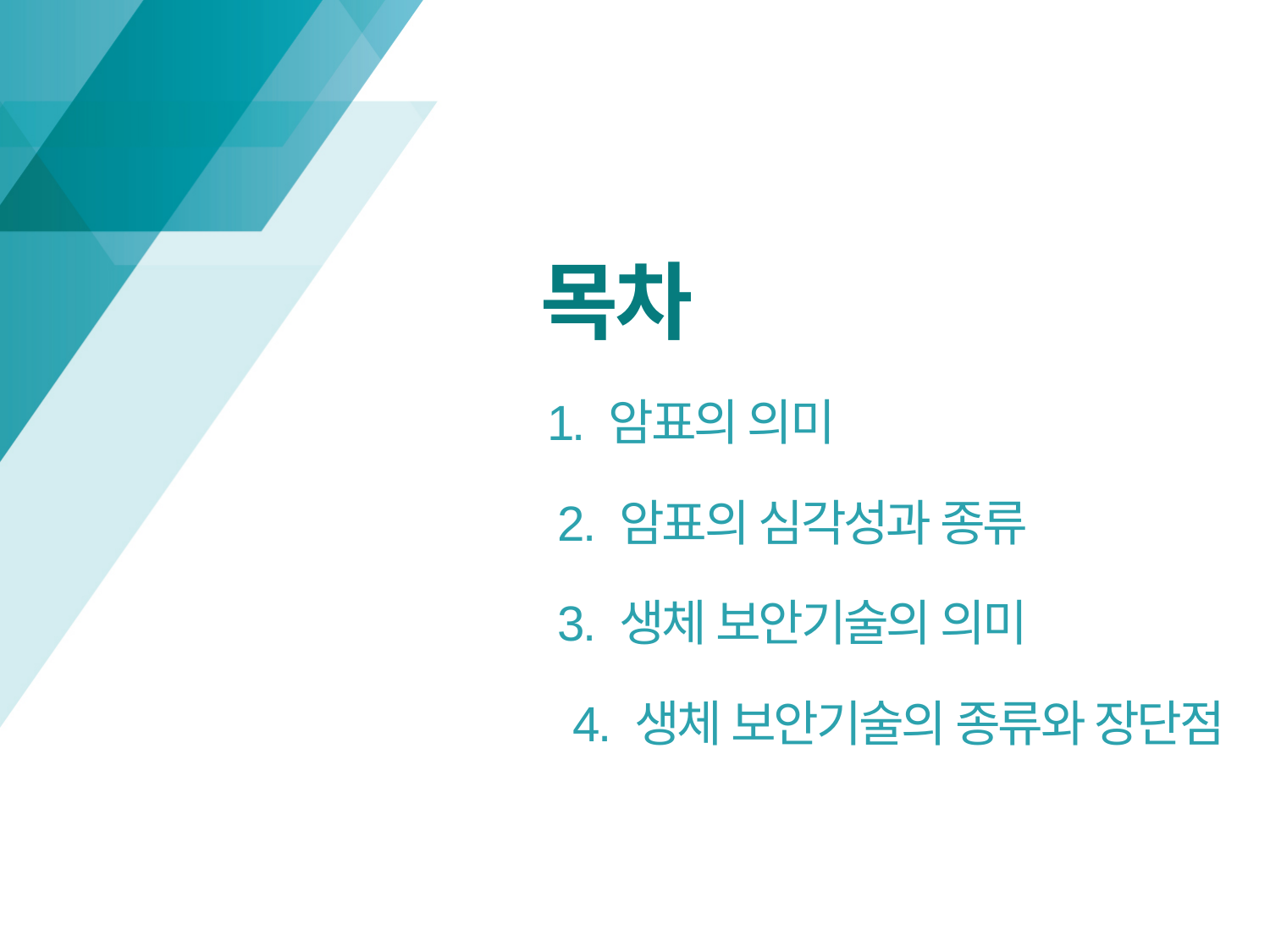

목차
1. 암표의 의미
2. 암표의 심각성과 종류
3. 생체 보안기술의 의미
4. 생체 보안기술의 종류와 장단점